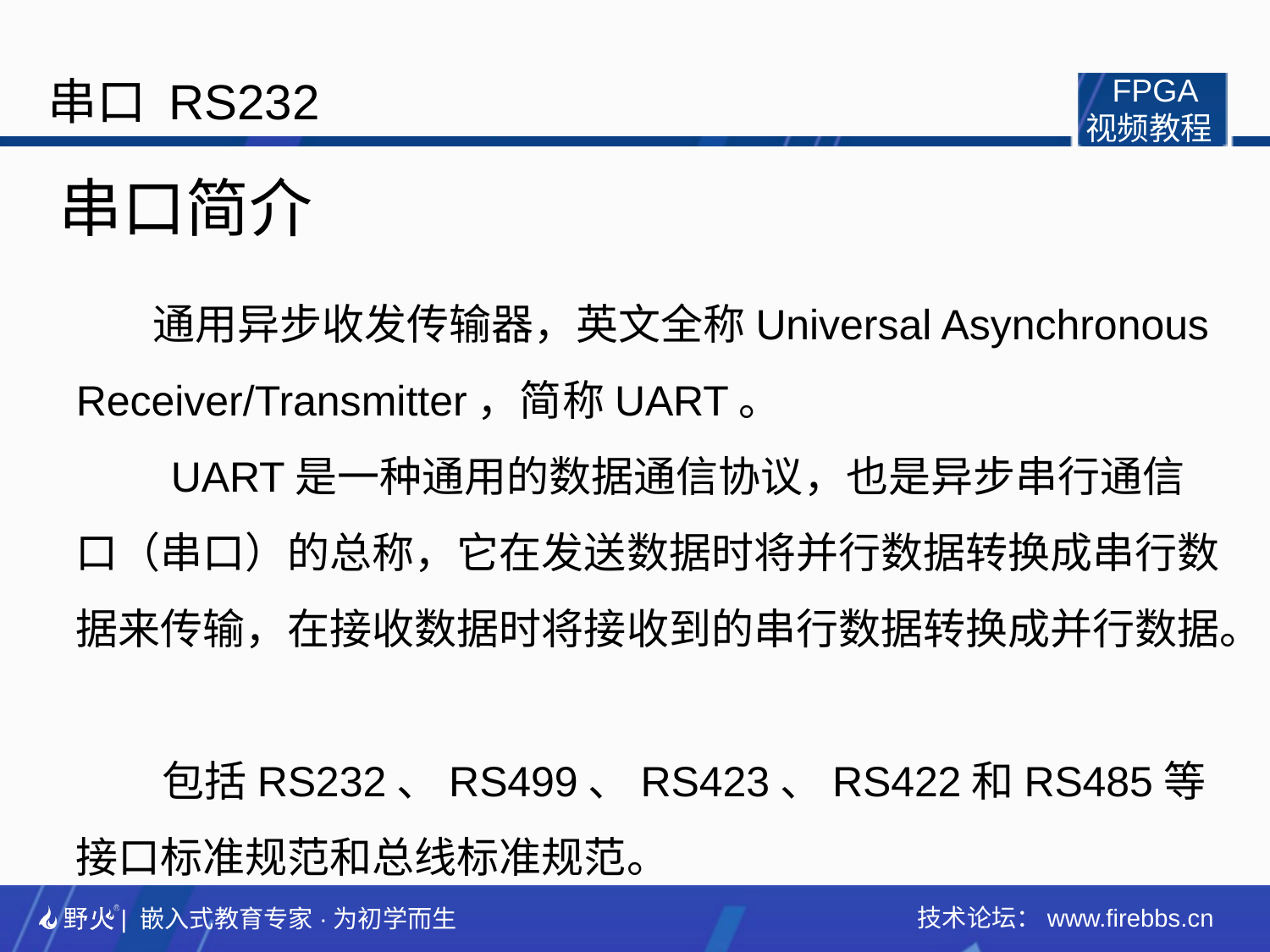

串口 RS232
   FPGA
视频教程
串口简介
       通用异步收发传输器，英文全称Universal Asynchronous Receiver/Transmitter，简称UART。
        UART是一种通用的数据通信协议，也是异步串行通信口（串口）的总称，它在发送数据时将并行数据转换成串行数据来传输，在接收数据时将接收到的串行数据转换成并行数据。
        包括RS232、RS499、RS423、RS422和RS485等接口标准规范和总线标准规范。